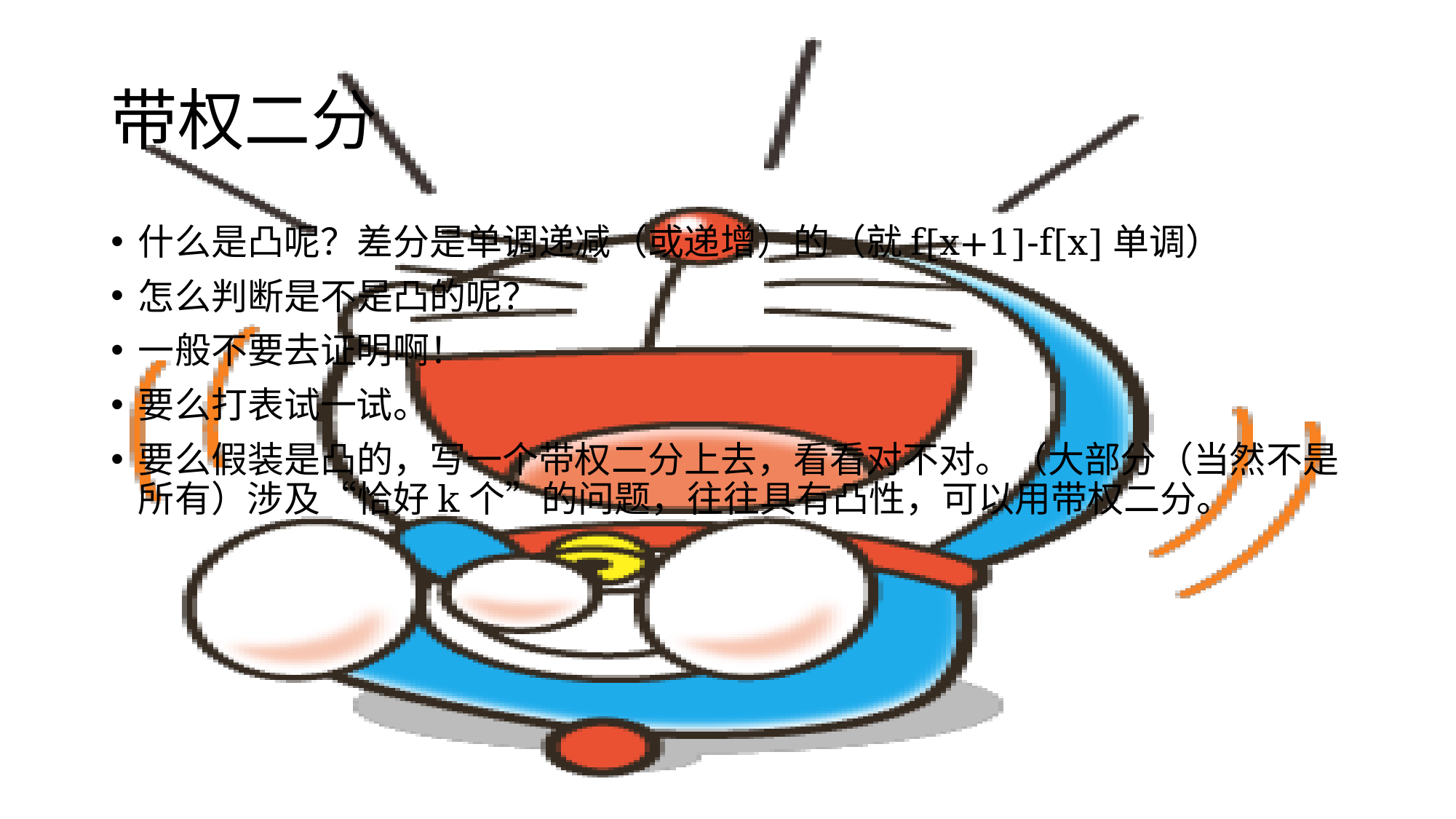

# 带权二分
什么是凸呢？差分是单调递减（或递增）的（就f[x+1]-f[x]单调）
怎么判断是不是凸的呢？
一般不要去证明啊！
要么打表试一试。
要么假装是凸的，写一个带权二分上去，看看对不对。（大部分（当然不是所有）涉及“恰好k个”的问题，往往具有凸性，可以用带权二分。